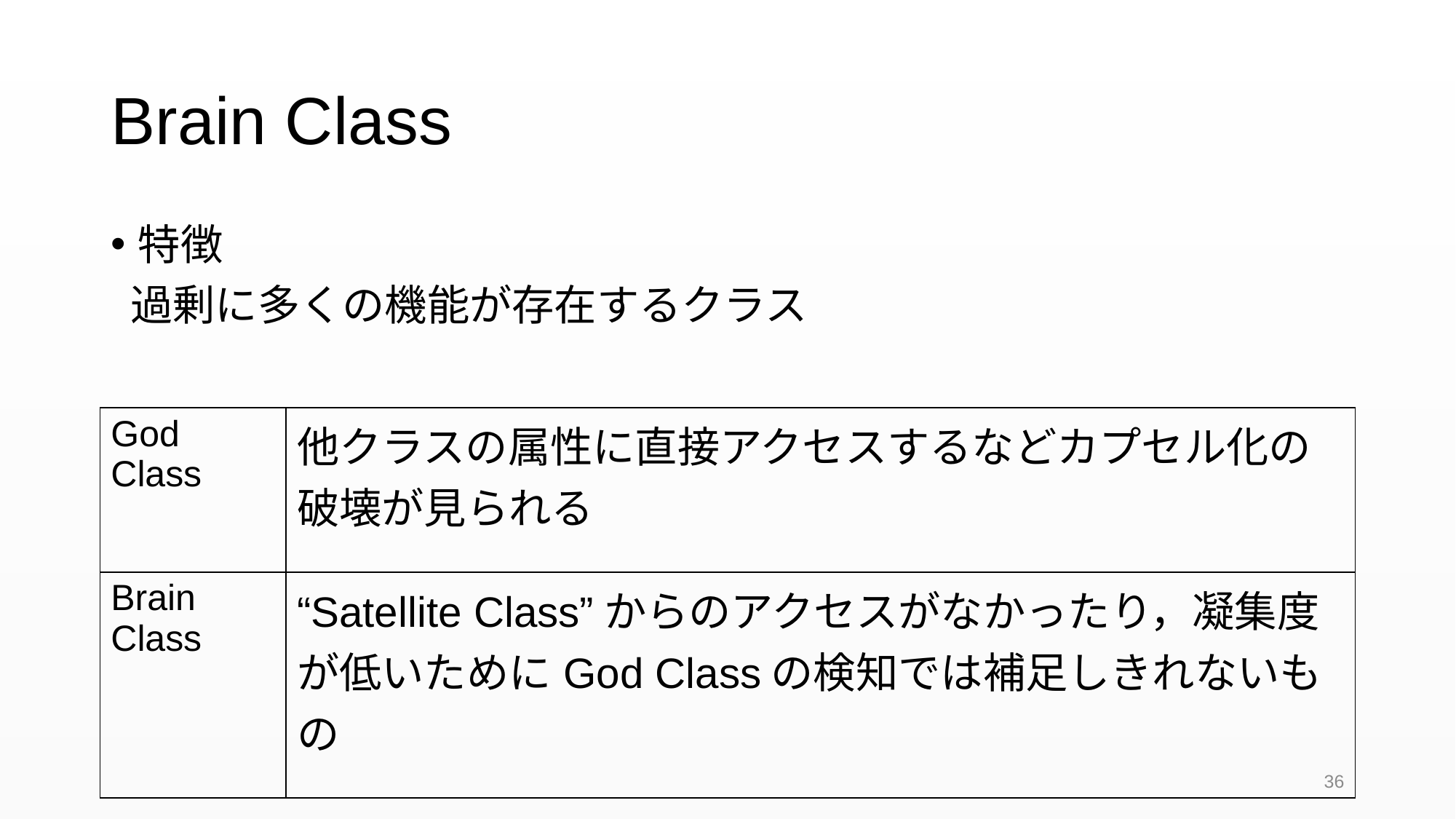

# Brain Class
特徴
 過剰に多くの機能が存在するクラス
| God Class | 他クラスの属性に直接アクセスするなどカプセル化の破壊が見られる |
| --- | --- |
| Brain Class | “Satellite Class”からのアクセスがなかったり，凝集度が低いためにGod Classの検知では補足しきれないもの |
36